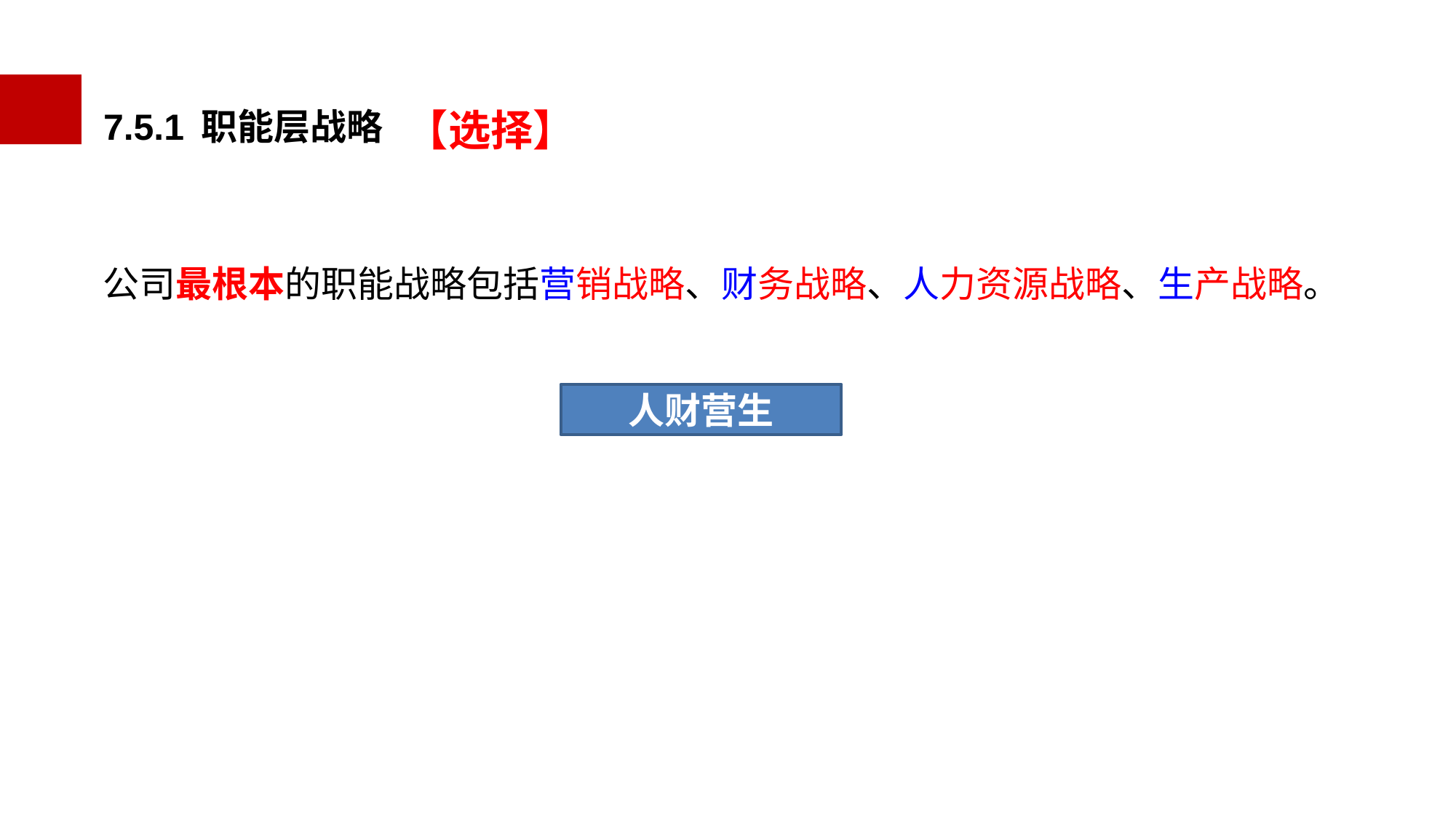

7.5.1 职能层战略
【选择】
公司最根本的职能战略包括营销战略、财务战略、人力资源战略、生产战略。
人财营生